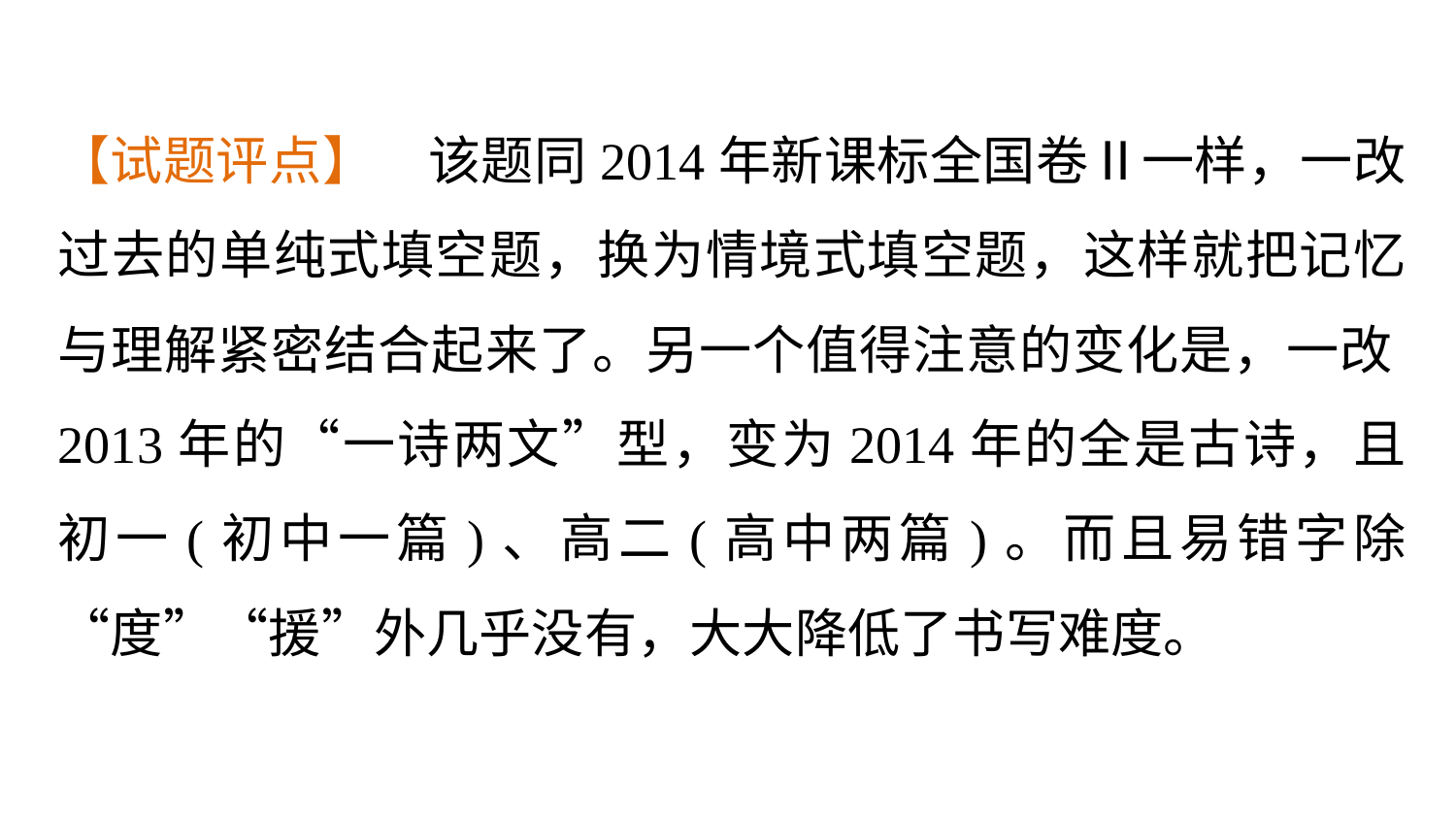

【试题评点】　该题同2014年新课标全国卷Ⅱ一样，一改过去的单纯式填空题，换为情境式填空题，这样就把记忆与理解紧密结合起来了。另一个值得注意的变化是，一改2013年的“一诗两文”型，变为2014年的全是古诗，且初一(初中一篇)、高二(高中两篇)。而且易错字除“度”“援”外几乎没有，大大降低了书写难度。